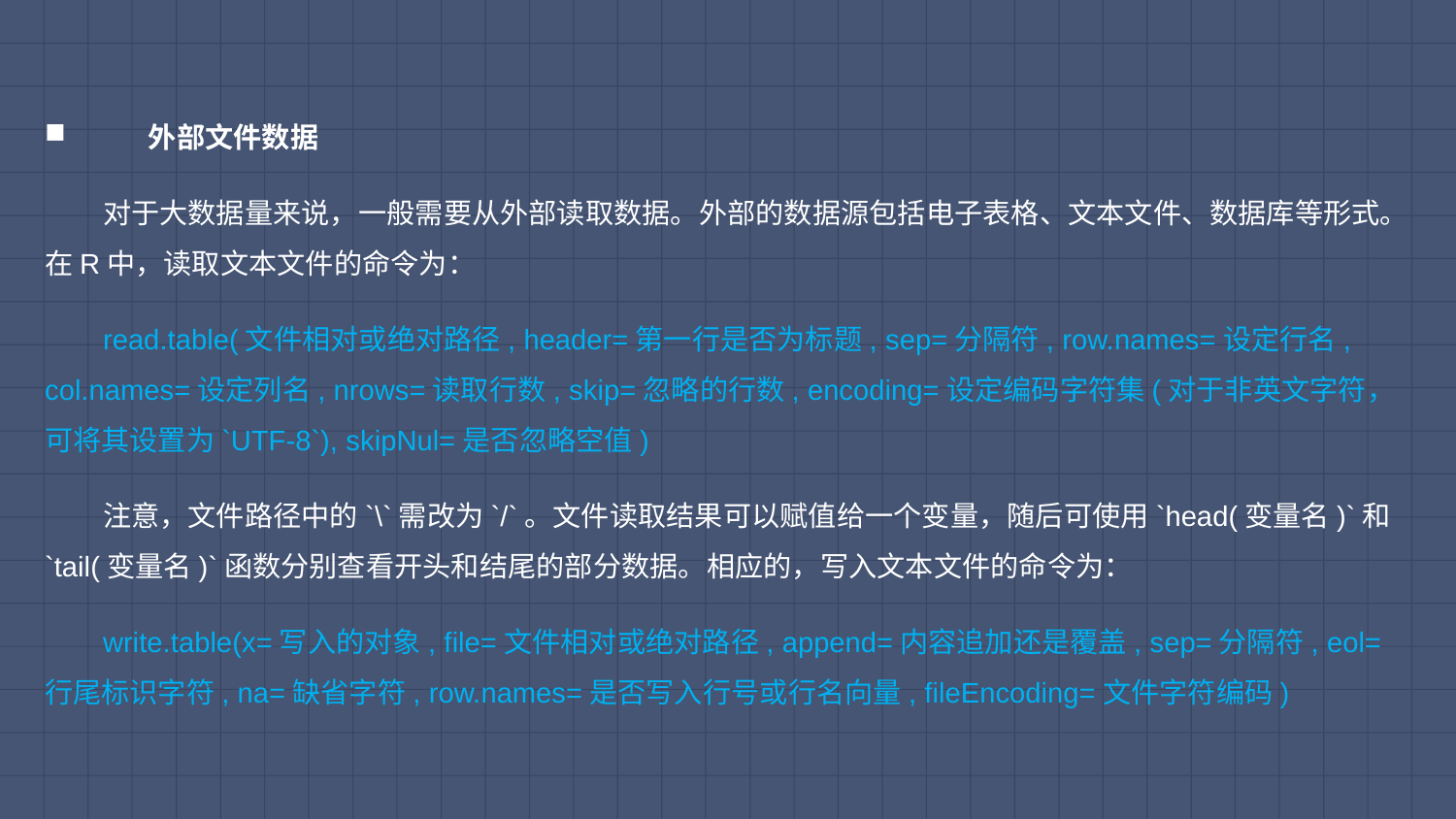

外部文件数据
	对于大数据量来说，一般需要从外部读取数据。外部的数据源包括电子表格、文本文件、数据库等形式。在R中，读取文本文件的命令为：
	read.table(文件相对或绝对路径, header=第一行是否为标题, sep=分隔符, row.names=设定行名, col.names=设定列名, nrows=读取行数, skip=忽略的行数, encoding=设定编码字符集(对于非英文字符，可将其设置为`UTF-8`), skipNul=是否忽略空值)
	注意，文件路径中的`\`需改为`/`。文件读取结果可以赋值给一个变量，随后可使用`head(变量名)`和`tail(变量名)`函数分别查看开头和结尾的部分数据。相应的，写入文本文件的命令为：
	write.table(x=写入的对象, file=文件相对或绝对路径, append=内容追加还是覆盖, sep=分隔符, eol=行尾标识字符, na=缺省字符, row.names=是否写入行号或行名向量, fileEncoding=文件字符编码)